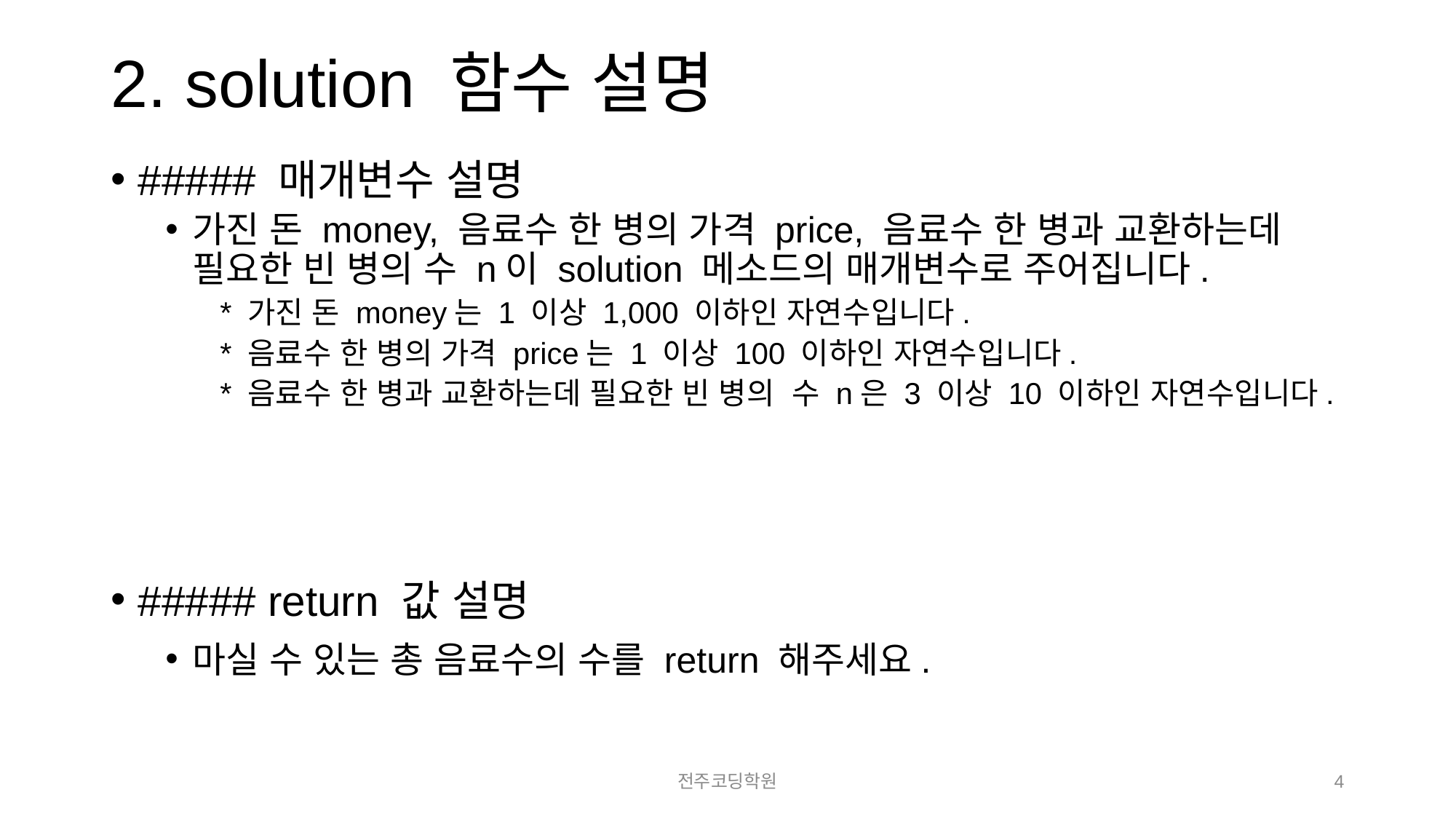

# 2. solution 함수 설명
##### 매개변수 설명
가진 돈 money, 음료수 한 병의 가격 price, 음료수 한 병과 교환하는데 필요한 빈 병의 수 n이 solution 메소드의 매개변수로 주어집니다.
* 가진 돈 money는 1 이상 1,000 이하인 자연수입니다.
* 음료수 한 병의 가격 price는 1 이상 100 이하인 자연수입니다.
* 음료수 한 병과 교환하는데 필요한 빈 병의  수 n은 3 이상 10 이하인 자연수입니다.

##### return 값 설명
마실 수 있는 총 음료수의 수를 return 해주세요.
전주코딩학원
4